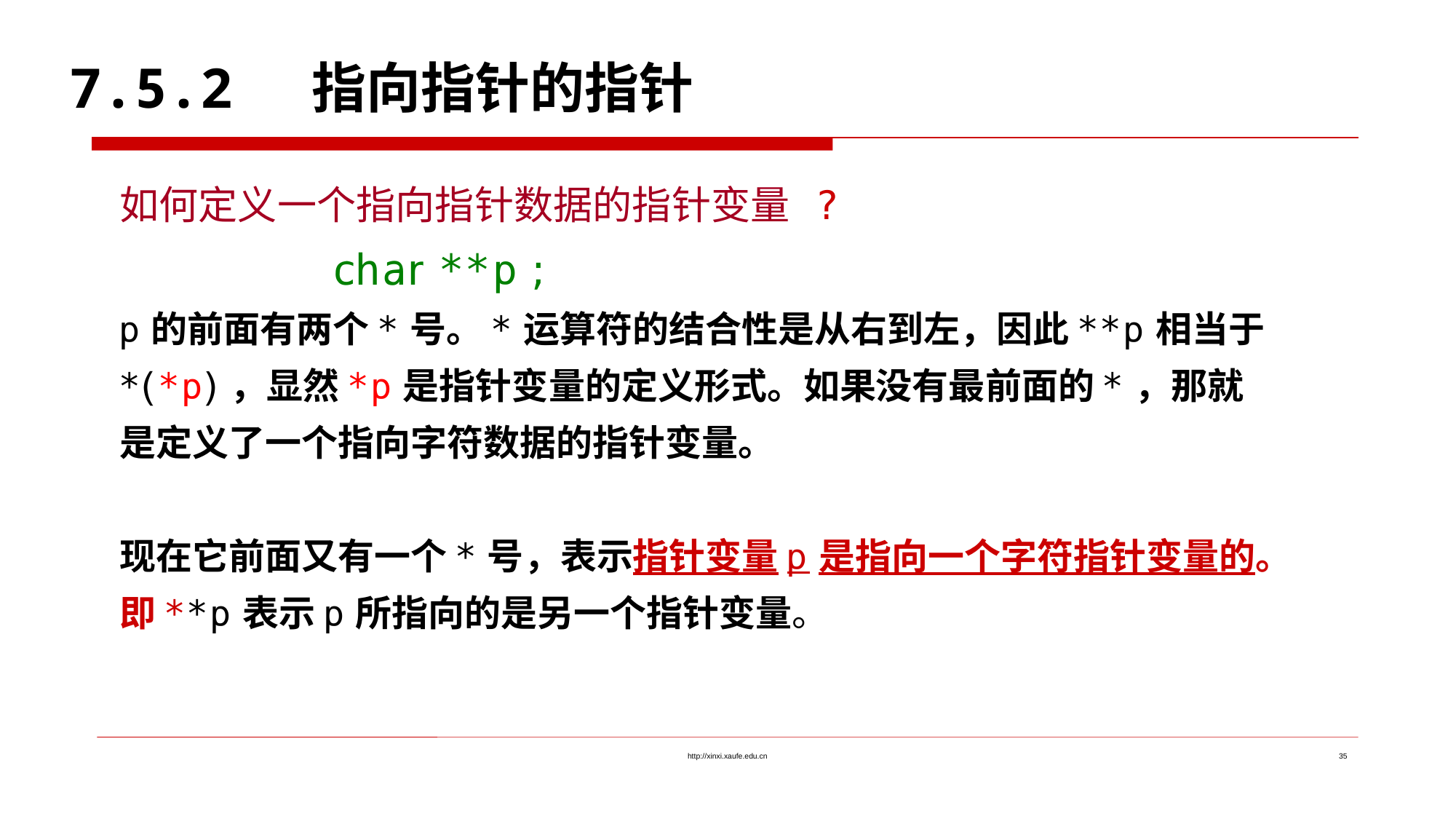

7.5.2  指向指针的指针
如何定义一个指向指针数据的指针变量  ?
                    char **p ;
p的前面有两个*号。*运算符的结合性是从右到左，因此**p相当于*(*p)，显然*p是指针变量的定义形式。如果没有最前面的*，那就是定义了一个指向字符数据的指针变量。

现在它前面又有一个*号，表示指针变量p是指向一个字符指针变量的。即**p表示p所指向的是另一个指针变量。
http://xinxi.xaufe.edu.cn
35